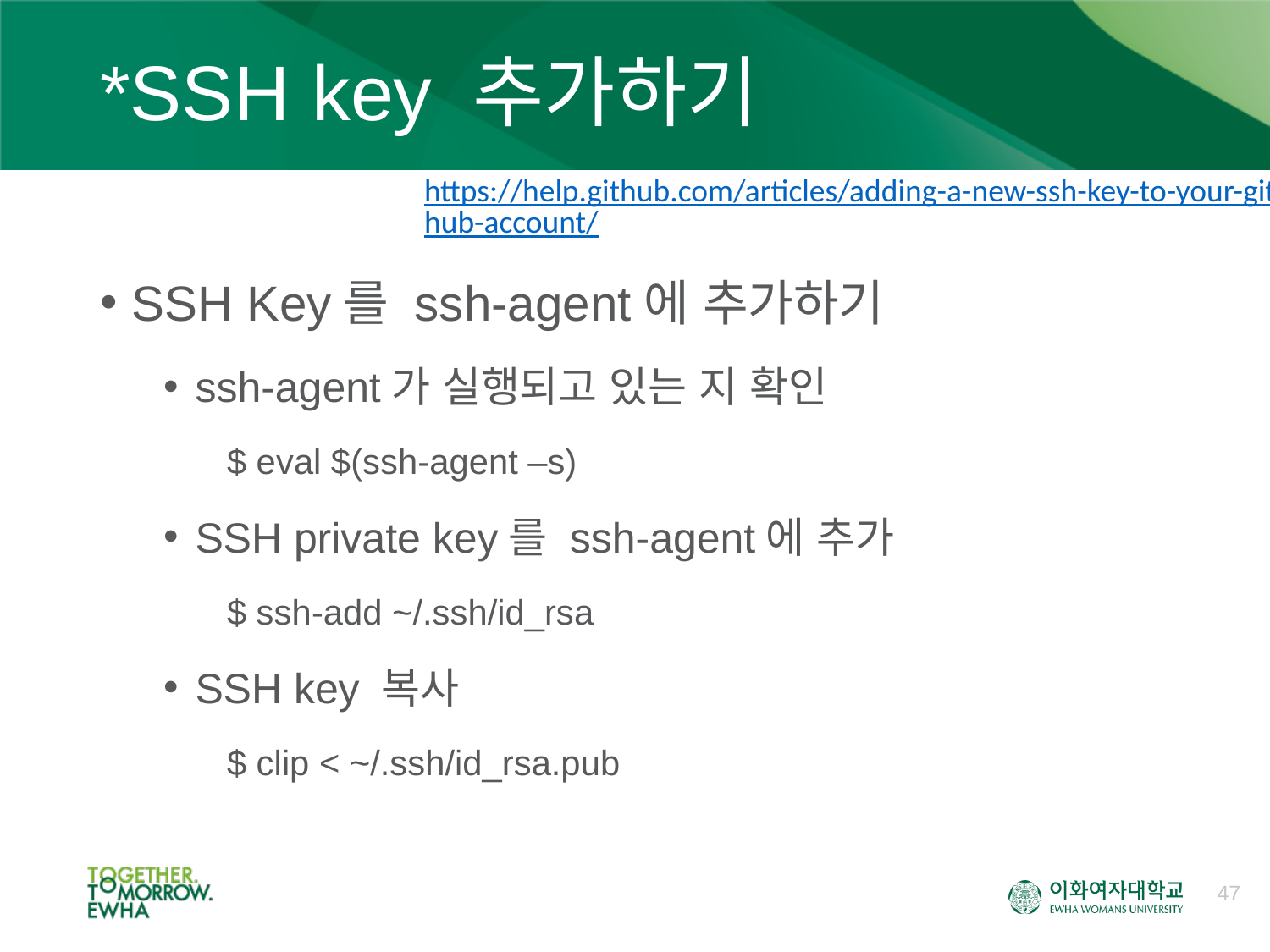

# *SSH key 추가하기
https://help.github.com/articles/adding-a-new-ssh-key-to-your-github-account/
SSH Key를 ssh-agent에 추가하기
ssh-agent가 실행되고 있는 지 확인
$ eval $(ssh-agent –s)
SSH private key를 ssh-agent에 추가
$ ssh-add ~/.ssh/id_rsa
SSH key 복사
$ clip < ~/.ssh/id_rsa.pub
47